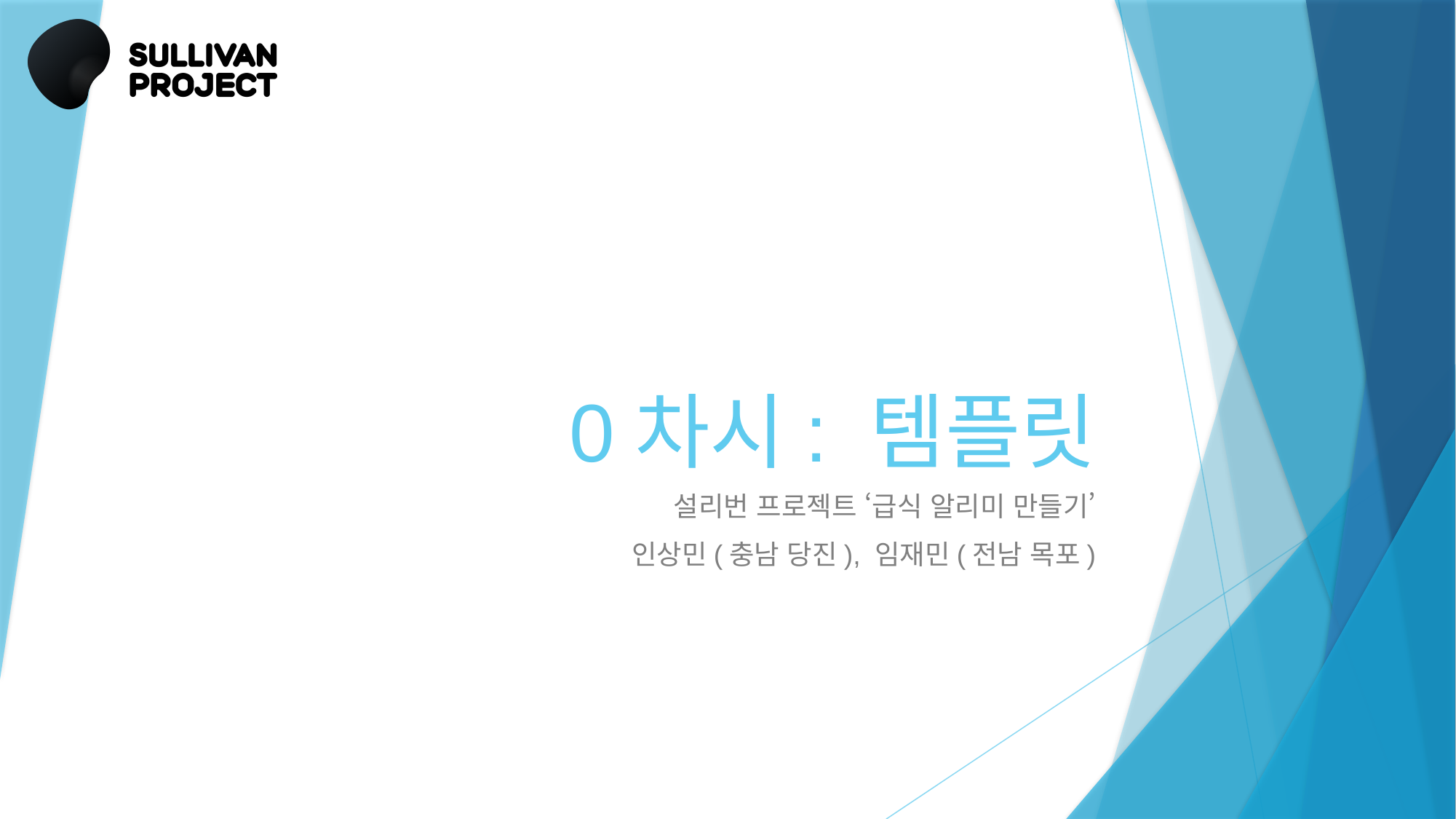

# 0차시: 템플릿
설리번 프로젝트 ‘급식 알리미 만들기’
인상민(충남 당진), 임재민(전남 목포)